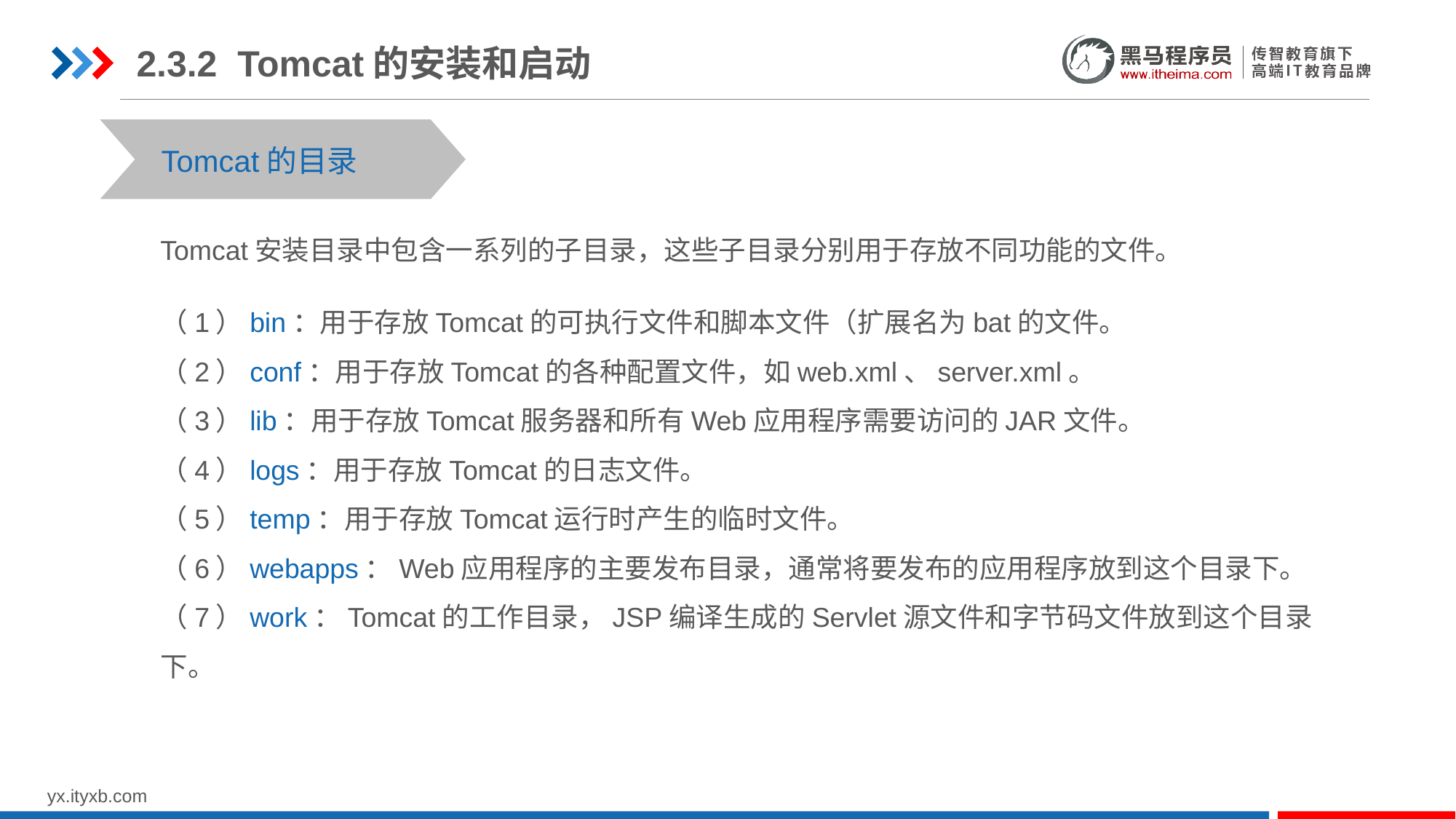

2.3.2  Tomcat的安装和启动

Tomcat的目录
Tomcat安装目录中包含一系列的子目录，这些子目录分别用于存放不同功能的文件。
（1）bin：用于存放Tomcat的可执行文件和脚本文件（扩展名为bat的文件。
（2）conf：用于存放Tomcat的各种配置文件，如web.xml、server.xml。
（3）lib：用于存放Tomcat服务器和所有Web应用程序需要访问的JAR文件。
（4）logs：用于存放Tomcat的日志文件。
（5）temp：用于存放Tomcat运行时产生的临时文件。
（6）webapps：Web应用程序的主要发布目录，通常将要发布的应用程序放到这个目录下。
（7）work：Tomcat的工作目录，JSP编译生成的Servlet源文件和字节码文件放到这个目录下。